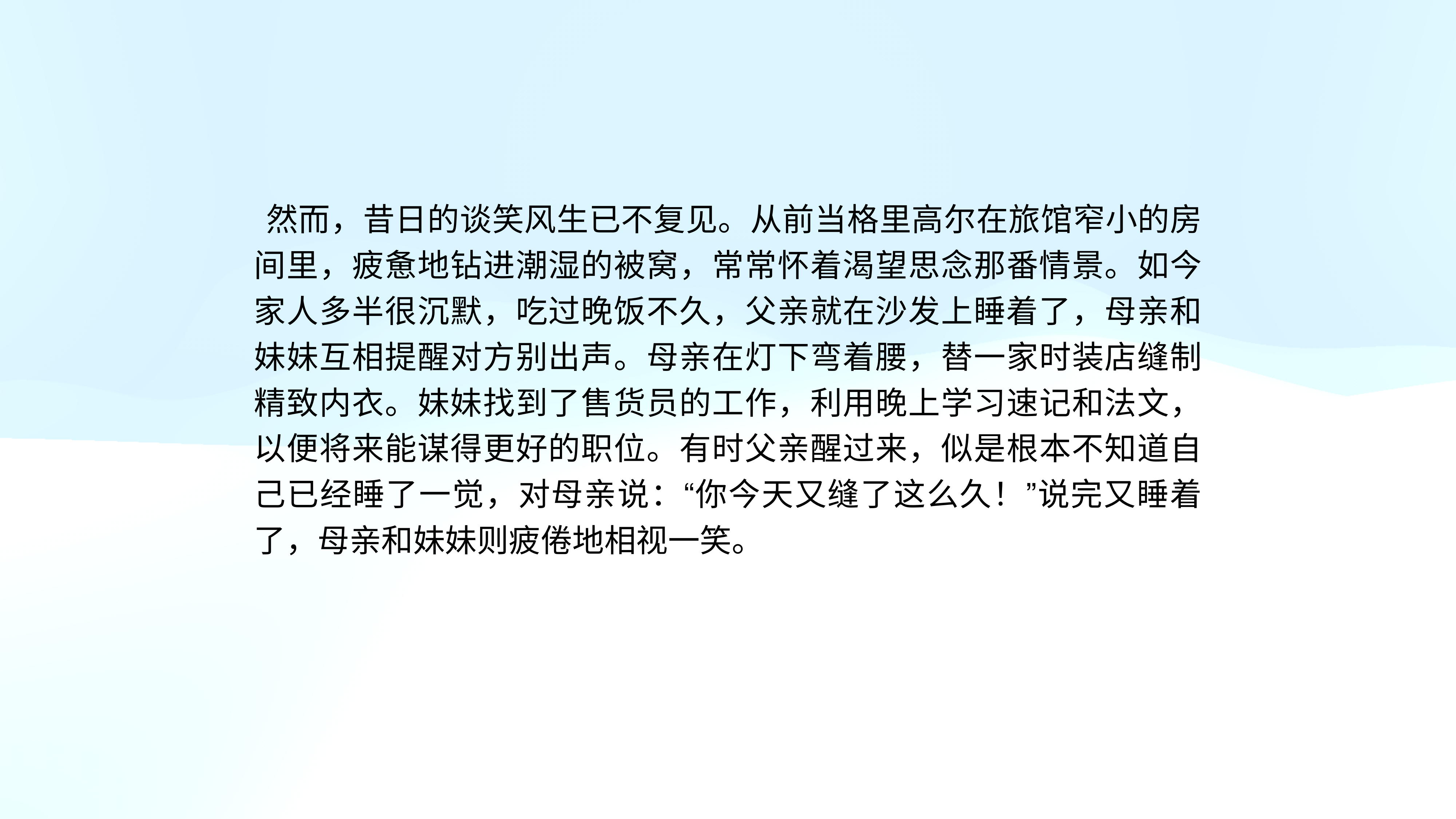

然而，昔日的谈笑风生已不复见。从前当格里高尔在旅馆窄小的房间里，疲惫地钻进潮湿的被窝，常常怀着渴望思念那番情景。如今家人多半很沉默，吃过晚饭不久，父亲就在沙发上睡着了，母亲和妹妹互相提醒对方别出声。母亲在灯下弯着腰，替一家时装店缝制精致内衣。妹妹找到了售货员的工作，利用晚上学习速记和法文，以便将来能谋得更好的职位。有时父亲醒过来，似是根本不知道自己已经睡了一觉，对母亲说：“你今天又缝了这么久！”说完又睡着了，母亲和妹妹则疲倦地相视一笑。